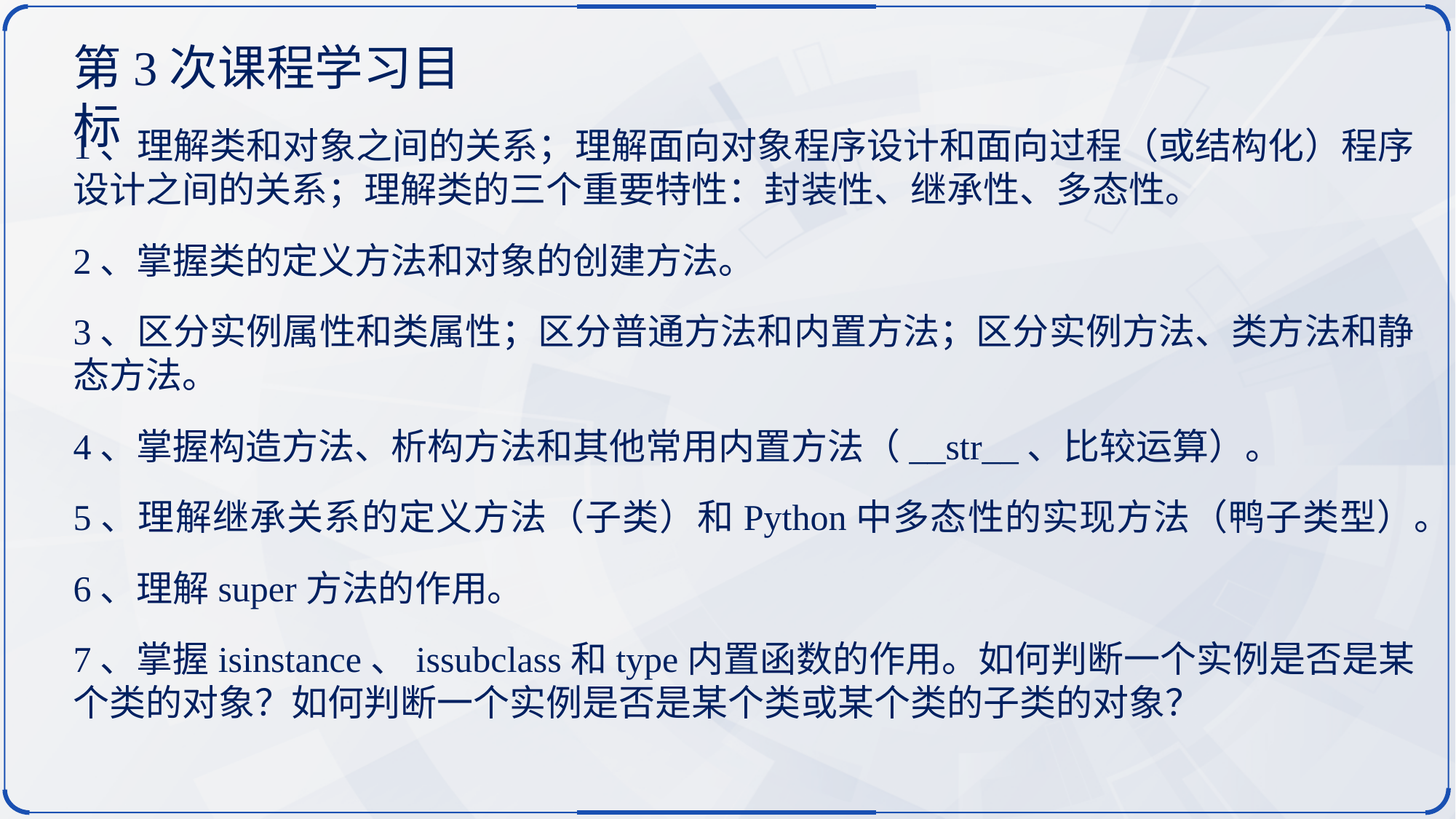

第3次课程学习目标
1、理解类和对象之间的关系；理解面向对象程序设计和面向过程（或结构化）程序设计之间的关系；理解类的三个重要特性：封装性、继承性、多态性。
2、掌握类的定义方法和对象的创建方法。
3、区分实例属性和类属性；区分普通方法和内置方法；区分实例方法、类方法和静态方法。
4、掌握构造方法、析构方法和其他常用内置方法（__str__、比较运算）。
5、理解继承关系的定义方法（子类）和Python中多态性的实现方法（鸭子类型）。
6、理解super方法的作用。
7、掌握isinstance、issubclass和type内置函数的作用。如何判断一个实例是否是某个类的对象？如何判断一个实例是否是某个类或某个类的子类的对象？